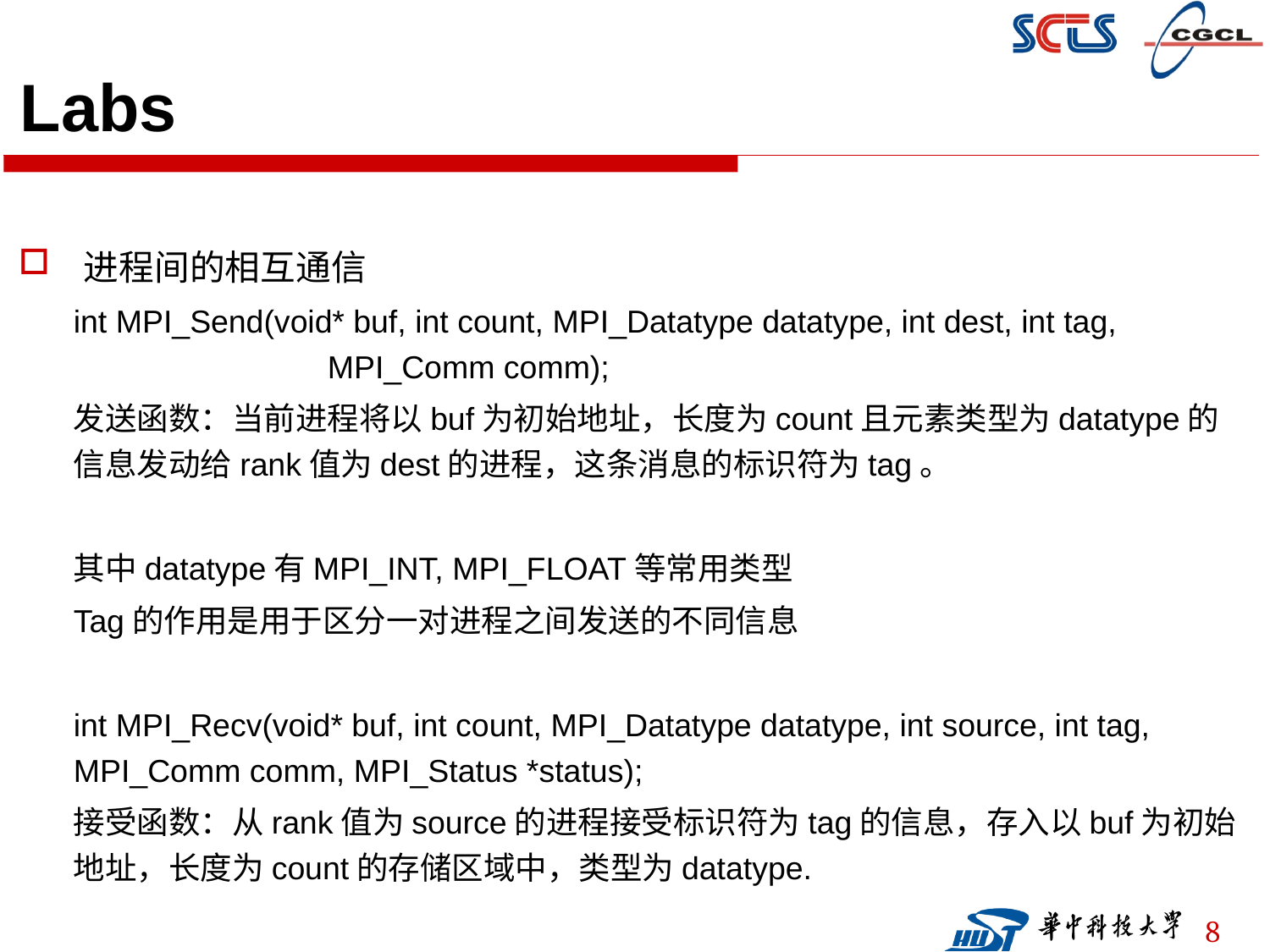

# Labs

进程间的相互通信
int MPI_Send(void* buf, int count, MPI_Datatype datatype, int dest, int tag,                   		MPI_Comm comm);
发送函数：当前进程将以buf为初始地址，长度为count且元素类型为datatype的信息发动给rank值为dest的进程，这条消息的标识符为tag。

其中datatype有MPI_INT, MPI_FLOAT等常用类型
Tag的作用是用于区分一对进程之间发送的不同信息

int MPI_Recv(void* buf, int count, MPI_Datatype datatype, int source, int tag, MPI_Comm comm, MPI_Status *status);
接受函数：从rank值为source的进程接受标识符为tag的信息，存入以buf为初始地址，长度为count的存储区域中，类型为datatype.